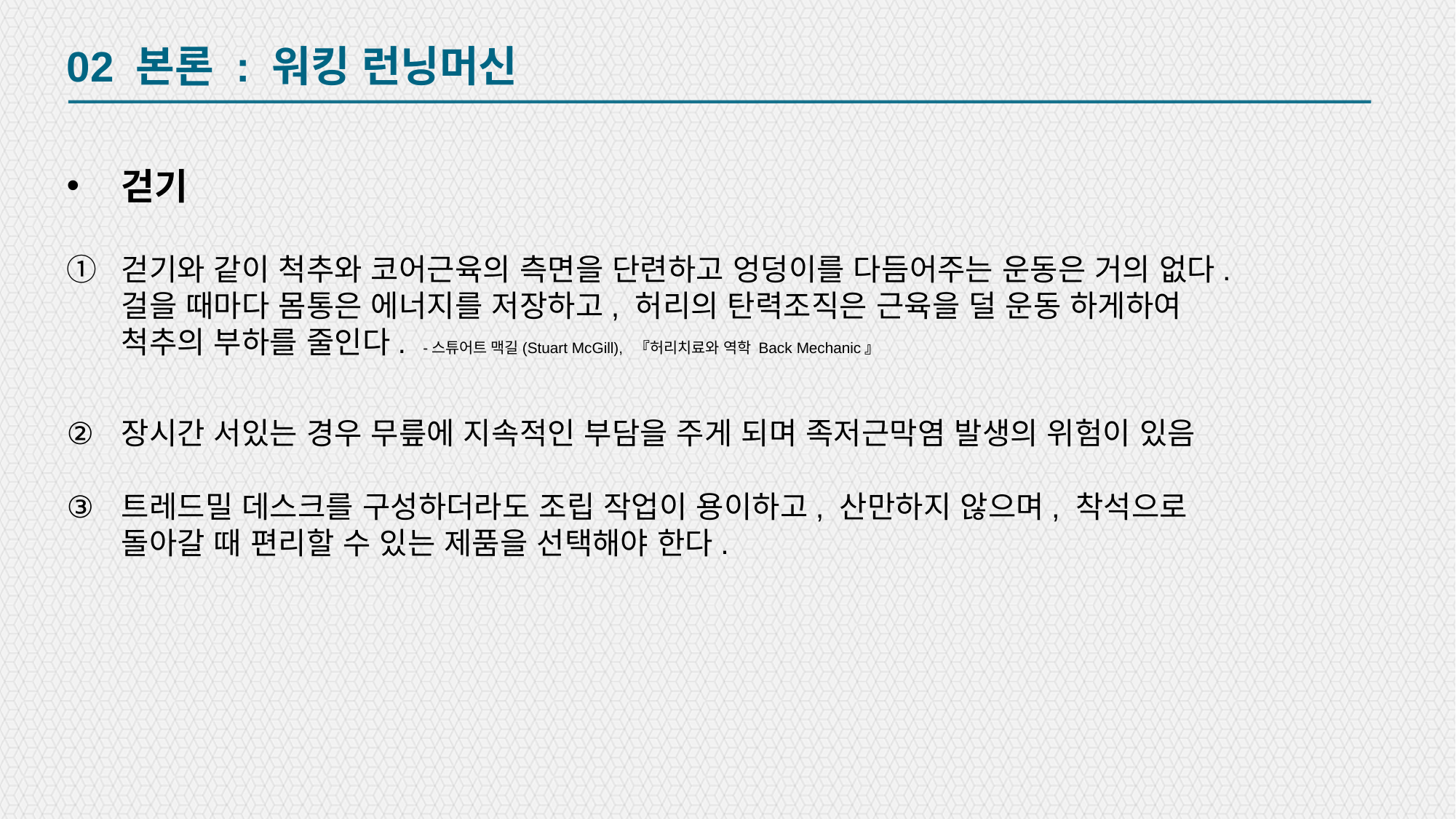

02 본론 : 워킹 런닝머신

걷기

걷기와 같이 척추와 코어근육의 측면을 단련하고 엉덩이를 다듬어주는 운동은 거의 없다. 걸을 때마다 몸통은 에너지를 저장하고, 허리의 탄력조직은 근육을 덜 운동 하게하여 척추의 부하를 줄인다.  -스튜어트 맥길(Stuart McGill),  『허리치료와 역학 Back Mechanic』

장시간 서있는 경우 무릎에 지속적인 부담을 주게 되며 족저근막염 발생의 위험이 있음

트레드밀 데스크를 구성하더라도 조립 작업이 용이하고, 산만하지 않으며, 착석으로 돌아갈 때 편리할 수 있는 제품을 선택해야 한다.